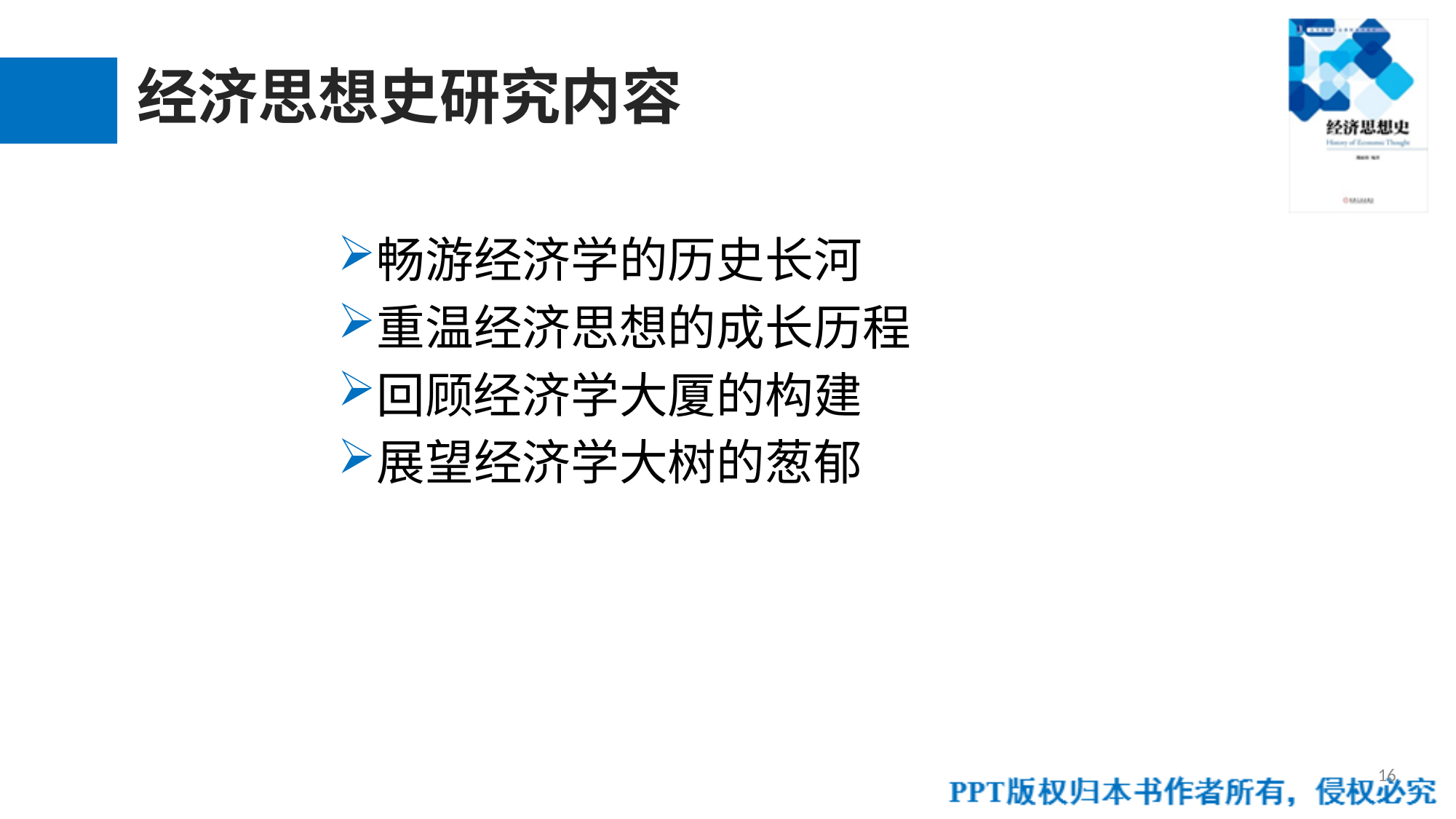

# 经济思想史研究内容

畅游经济学的历史长河
重温经济思想的成长历程
回顾经济学大厦的构建
展望经济学大树的葱郁
16